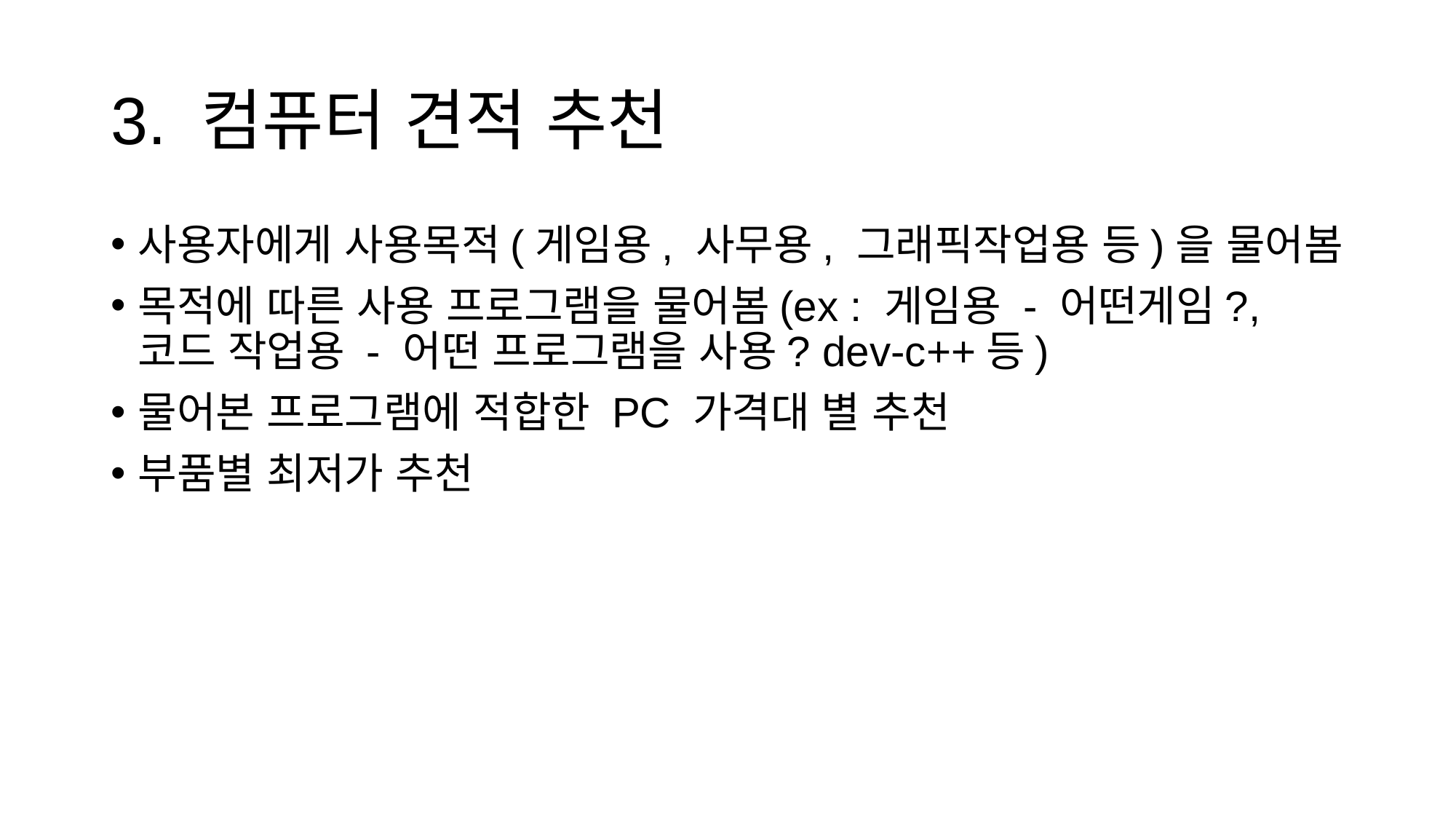

# 3. 컴퓨터 견적 추천
사용자에게 사용목적(게임용, 사무용, 그래픽작업용 등)을 물어봄
목적에 따른 사용 프로그램을 물어봄(ex : 게임용 - 어떤게임?, 코드 작업용 - 어떤 프로그램을 사용? dev-c++등)
물어본 프로그램에 적합한 PC 가격대 별 추천
부품별 최저가 추천